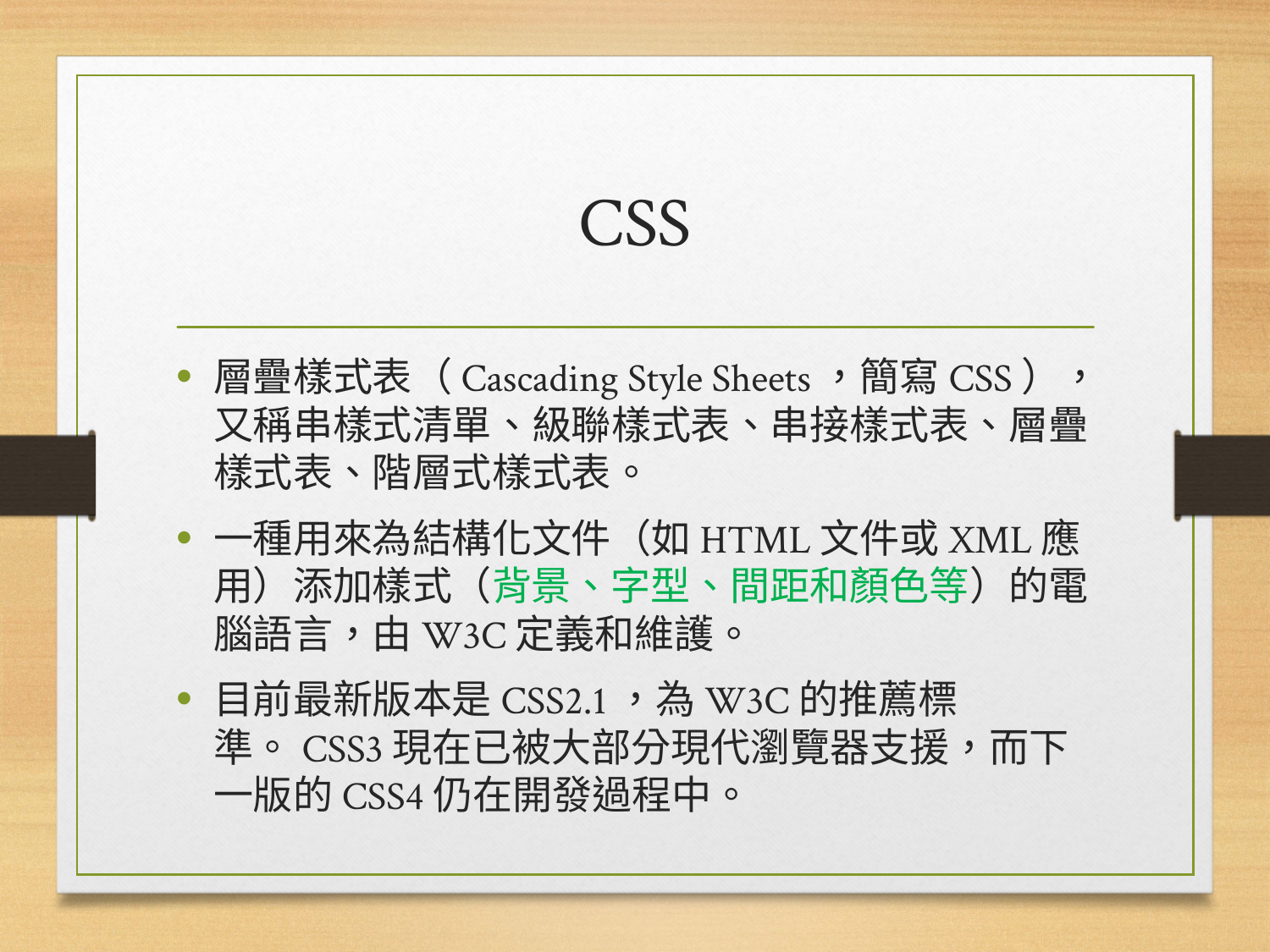

# CSS
層疊樣式表（Cascading Style Sheets，簡寫CSS），又稱串樣式清單、級聯樣式表、串接樣式表、層疊樣式表、階層式樣式表。
一種用來為結構化文件（如HTML文件或XML應用）添加樣式（背景、字型、間距和顏色等）的電腦語言，由W3C定義和維護。
目前最新版本是CSS2.1，為W3C的推薦標準。CSS3現在已被大部分現代瀏覽器支援，而下一版的CSS4仍在開發過程中。